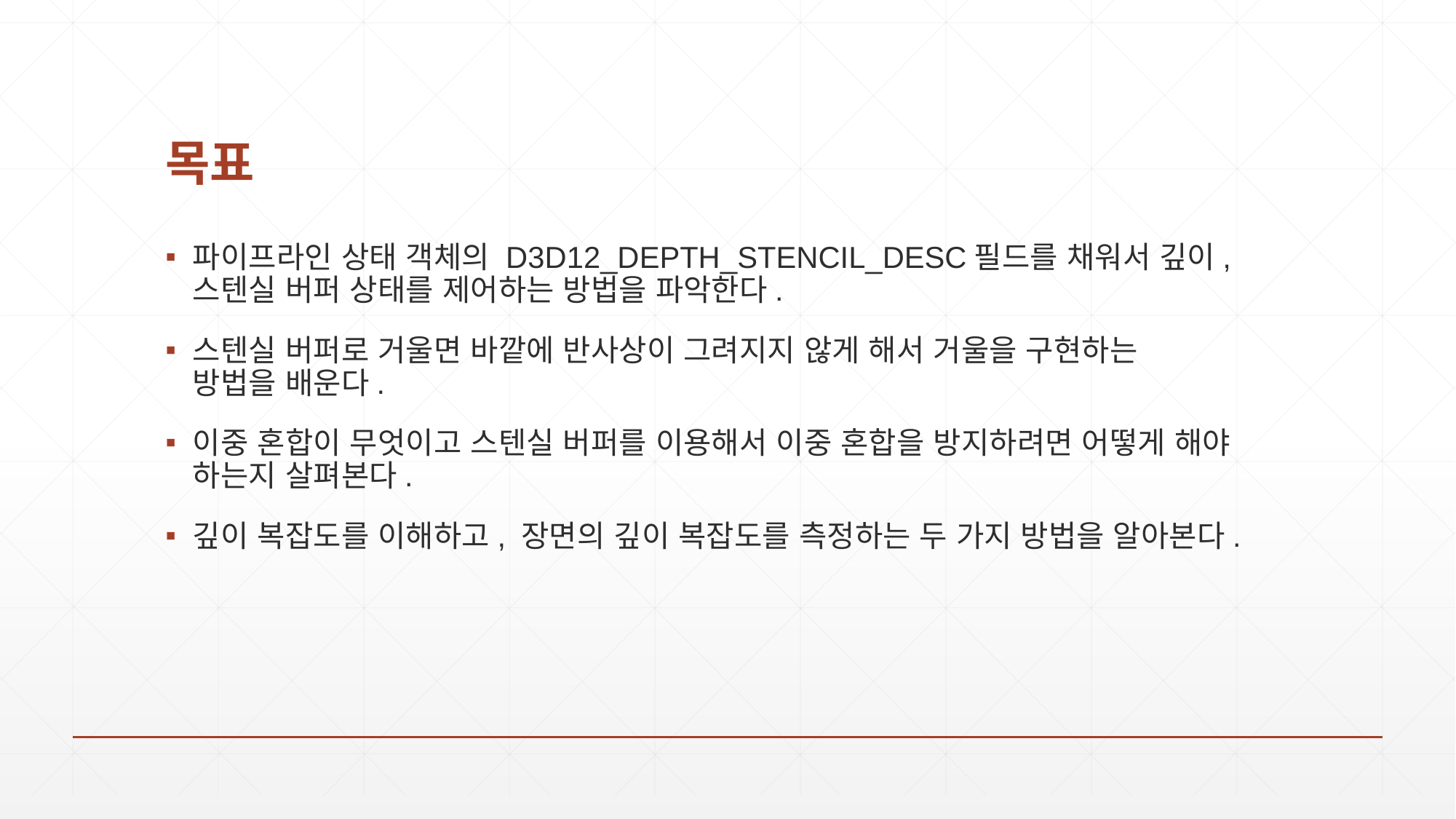

# 목표
파이프라인 상태 객체의 D3D12_DEPTH_STENCIL_DESC필드를 채워서 깊이, 스텐실 버퍼 상태를 제어하는 방법을 파악한다.
스텐실 버퍼로 거울면 바깥에 반사상이 그려지지 않게 해서 거울을 구현하는
방법을 배운다.
이중 혼합이 무엇이고 스텐실 버퍼를 이용해서 이중 혼합을 방지하려면 어떻게 해야 하는지 살펴본다.
깊이 복잡도를 이해하고, 장면의 깊이 복잡도를 측정하는 두 가지 방법을 알아본다.